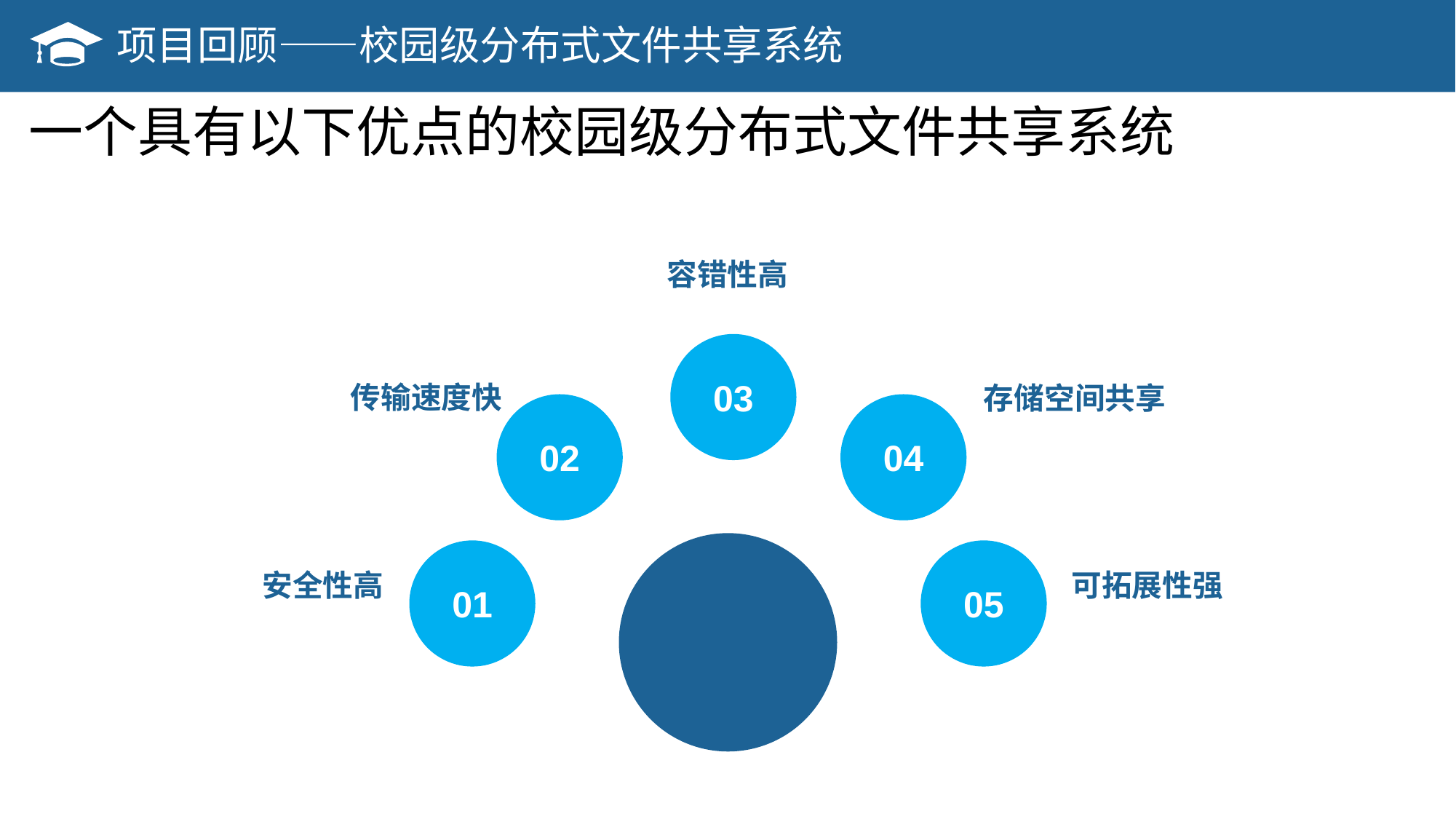

项目回顾——校园级分布式文件共享系统

一个具有以下优点的校园级分布式文件共享系统
容错性高

传输速度快
存储空间共享
03

02
04

安全性高
可拓展性强
01
05